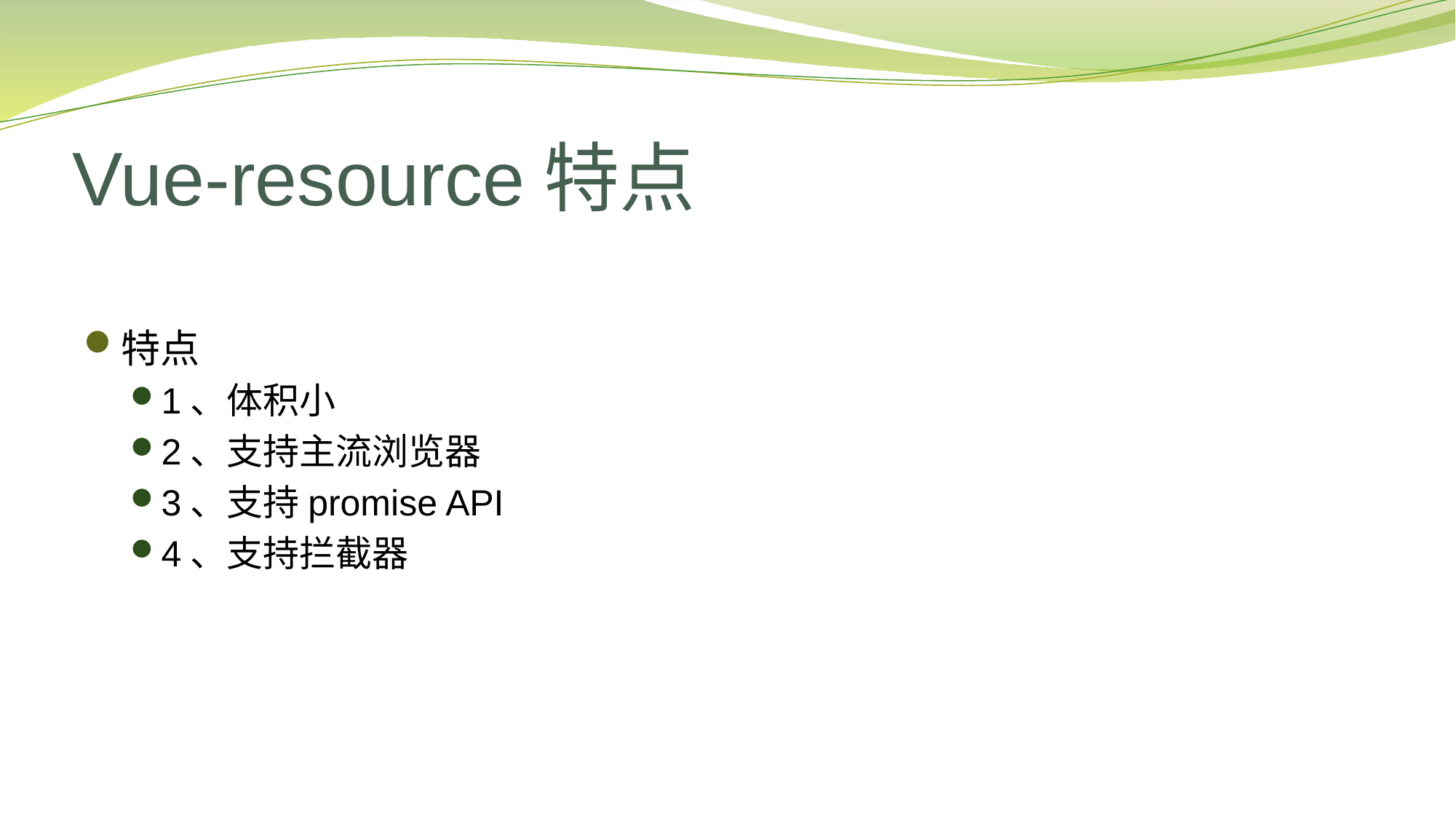

# Vue-resource特点
特点
1、体积小
2、支持主流浏览器
3、支持promise API
4、支持拦截器